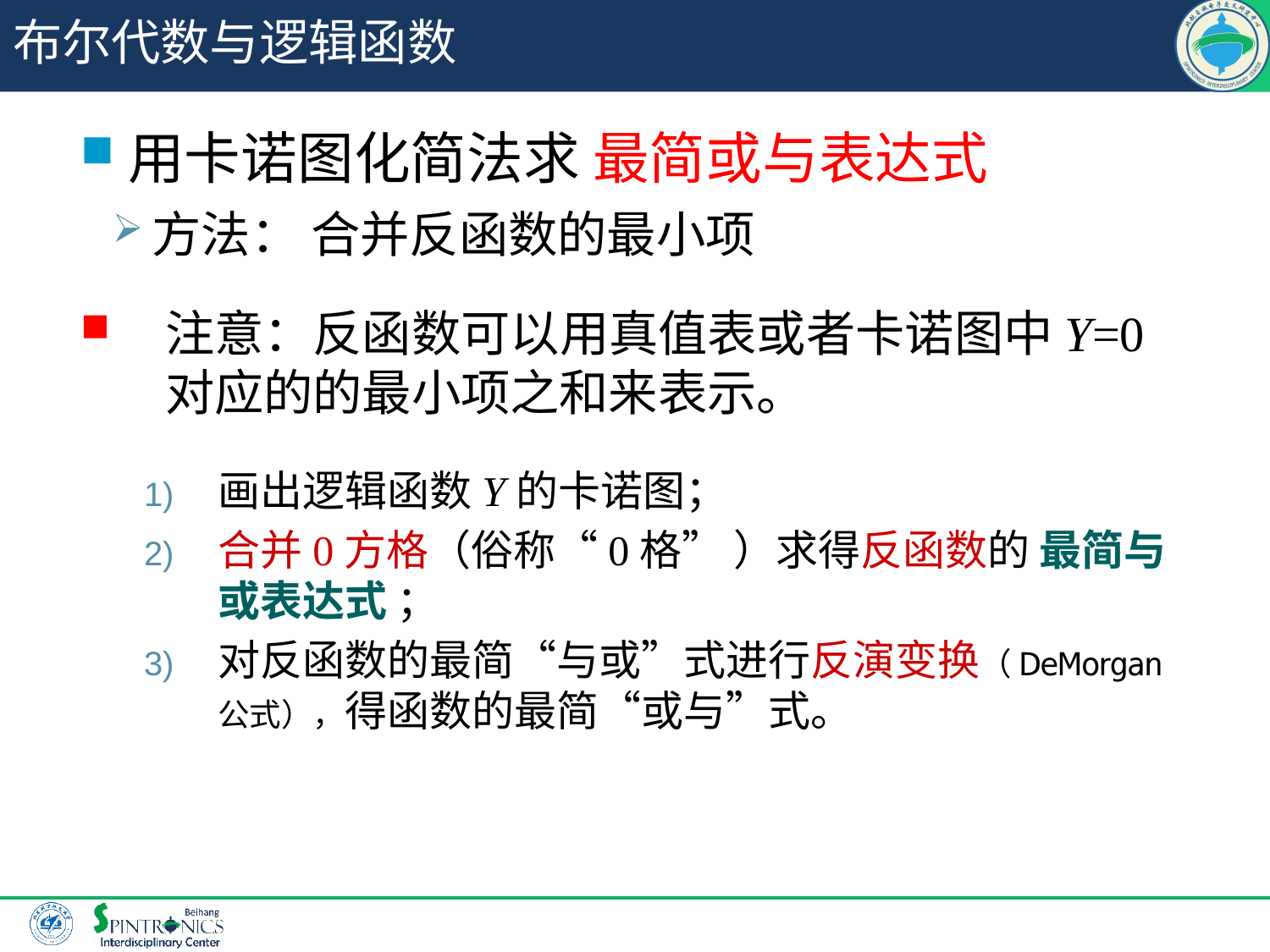

# 布尔代数与逻辑函数
用卡诺图化简法求 最简或与表达式
方法： 合并反函数的最小项
注意：反函数可以用真值表或者卡诺图中Y=0对应的的最小项之和来表示。

画出逻辑函数Y的卡诺图；
合并0方格（俗称“0格” ）求得反函数的 最简与或表达式 ；
对反函数的最简“与或”式进行反演变换（DeMorgan公式），得函数的最简“或与”式。
91